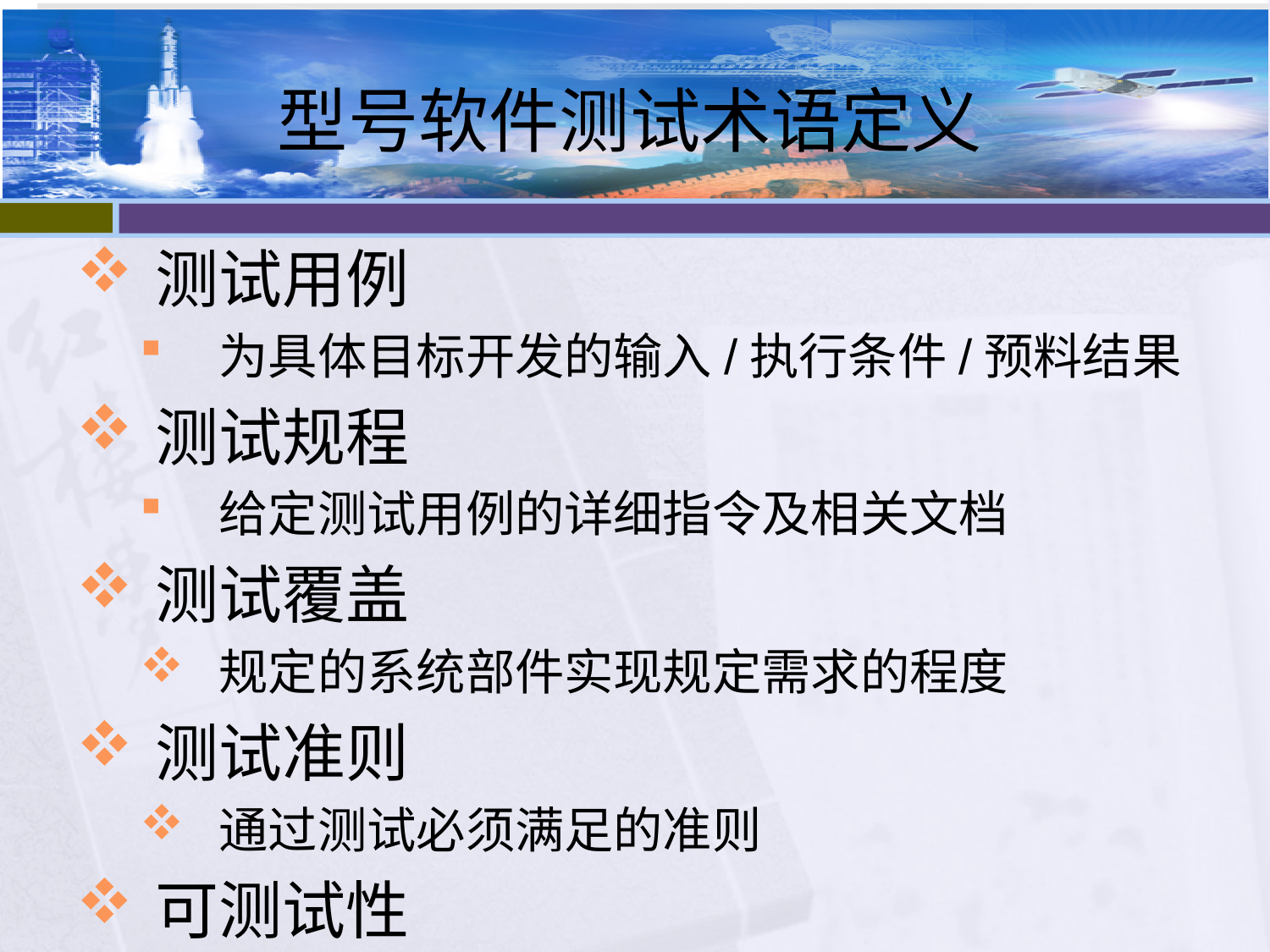

# 型号软件测试术语定义

测试用例
为具体目标开发的输入/执行条件/预料结果
测试规程
给定测试用例的详细指令及相关文档
测试覆盖
规定的系统部件实现规定需求的程度
测试准则
通过测试必须满足的准则
可测试性